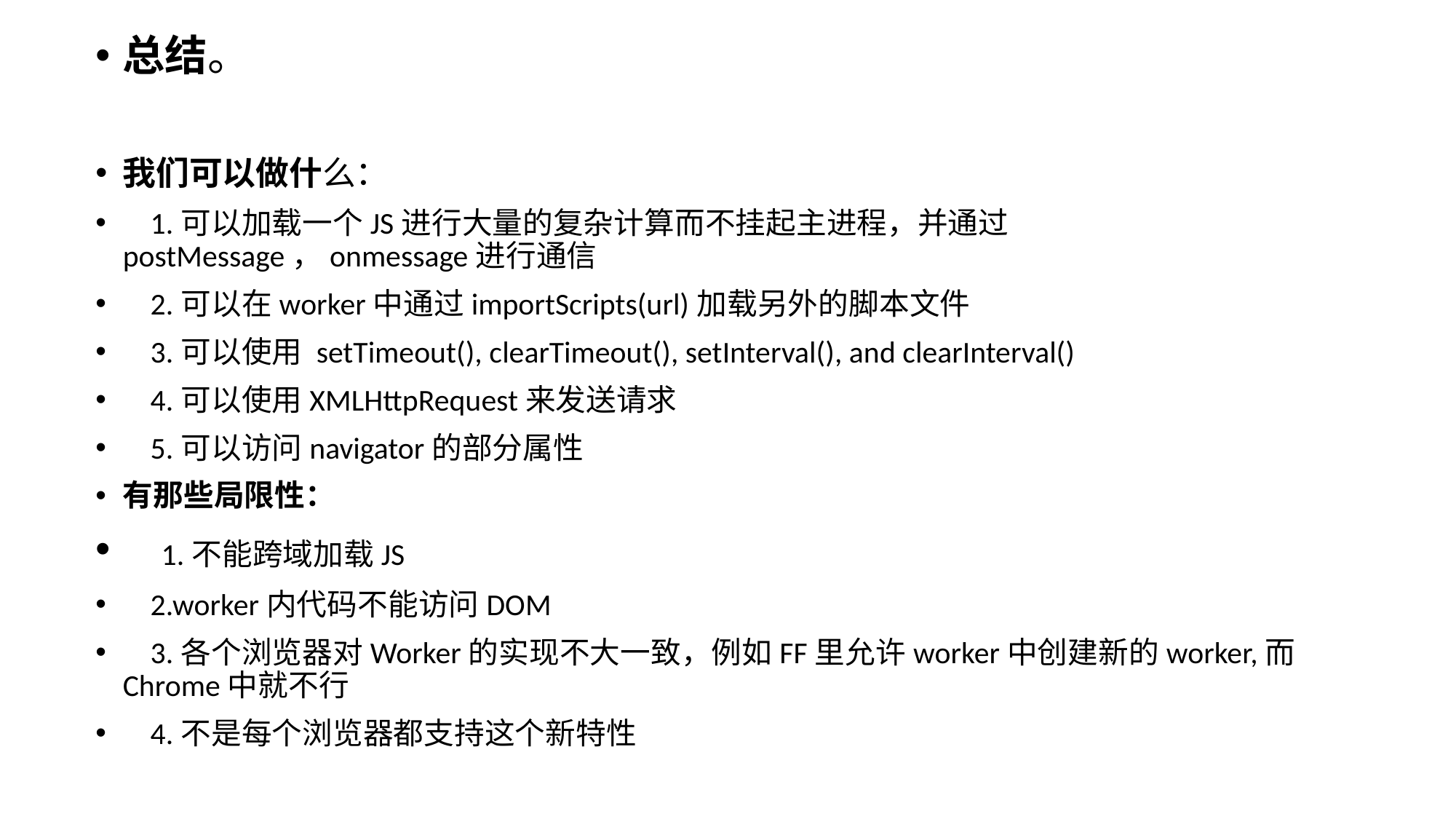

总结。

我们可以做什么：
    1.可以加载一个JS进行大量的复杂计算而不挂起主进程，并通过postMessage，onmessage进行通信
    2.可以在worker中通过importScripts(url)加载另外的脚本文件
    3.可以使用 setTimeout(), clearTimeout(), setInterval(), and clearInterval()
    4.可以使用XMLHttpRequest来发送请求
    5.可以访问navigator的部分属性
有那些局限性：
    1.不能跨域加载JS
    2.worker内代码不能访问DOM
    3.各个浏览器对Worker的实现不大一致，例如FF里允许worker中创建新的worker,而Chrome中就不行
    4.不是每个浏览器都支持这个新特性